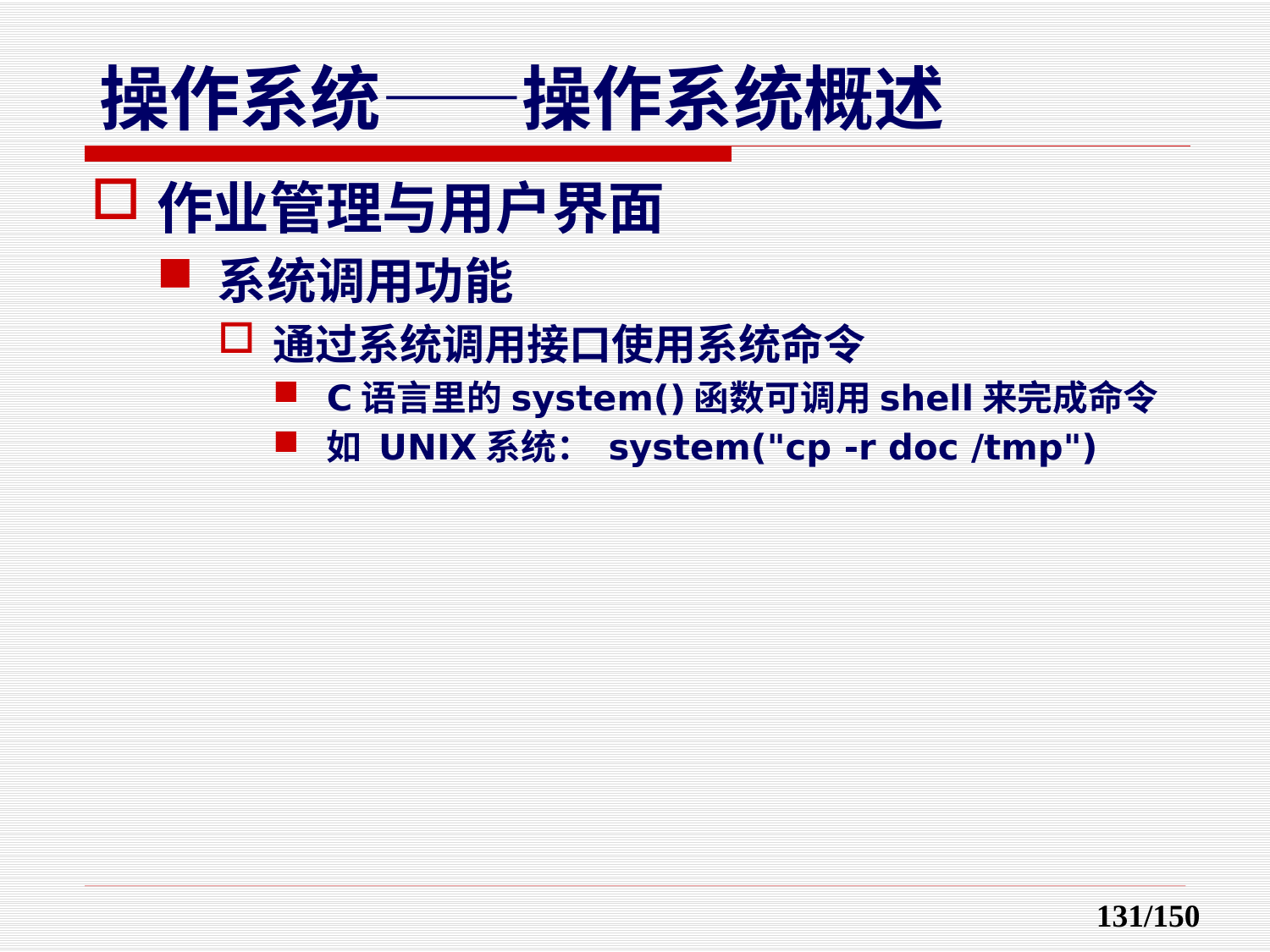

作业管理与用户界面
系统调用功能
通过系统调用接口使用系统命令
C语言里的system()函数可调用shell来完成命令
如 UNIX系统： system("cp -r doc /tmp")